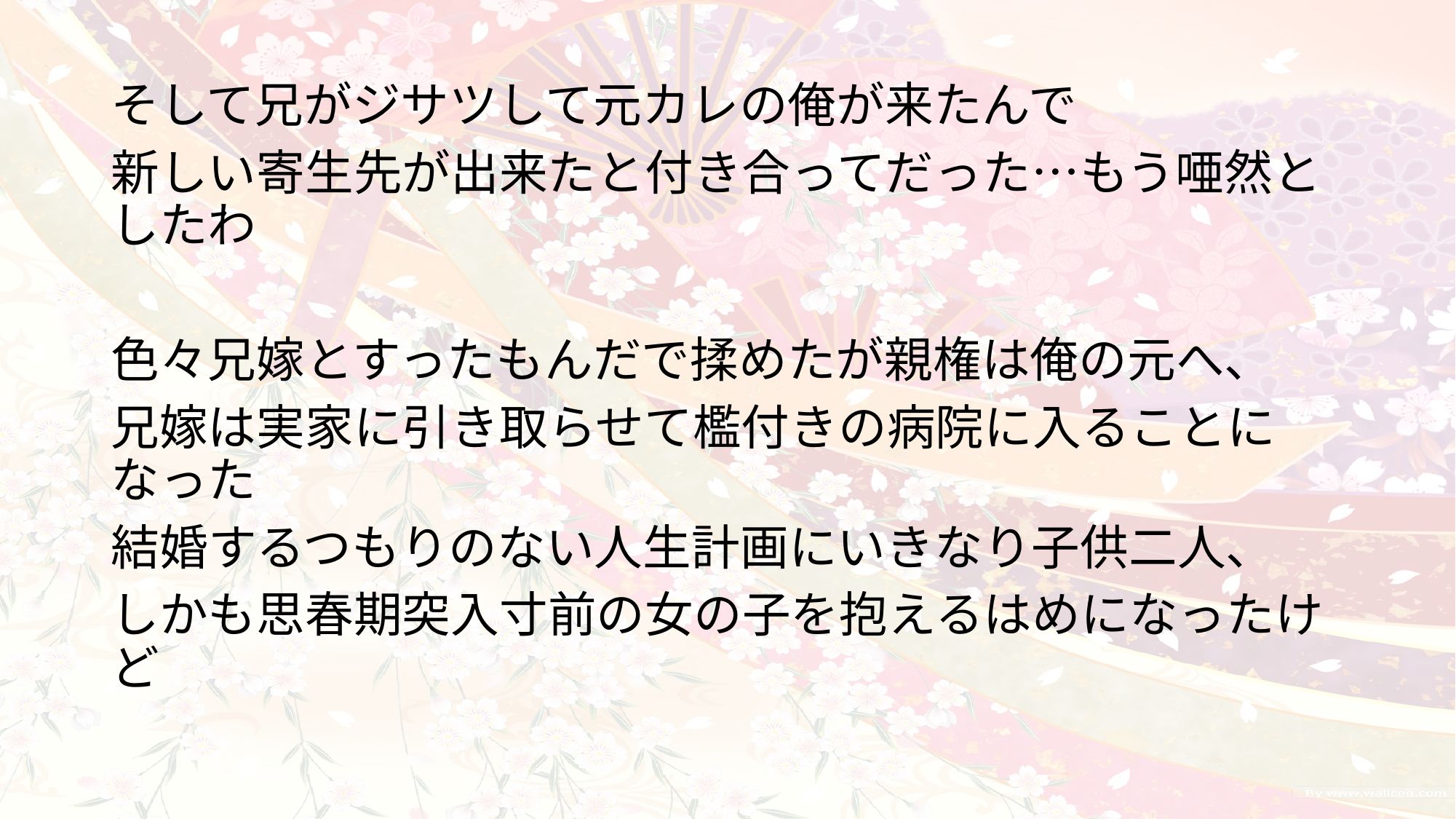

そして兄がジサツして元カレの俺が来たんで
新しい寄生先が出来たと付き合ってだった…もう唖然としたわ

色々兄嫁とすったもんだで揉めたが親権は俺の元へ、
兄嫁は実家に引き取らせて檻付きの病院に入ることになった
結婚するつもりのない人生計画にいきなり子供二人、
しかも思春期突入寸前の女の子を抱えるはめになったけど